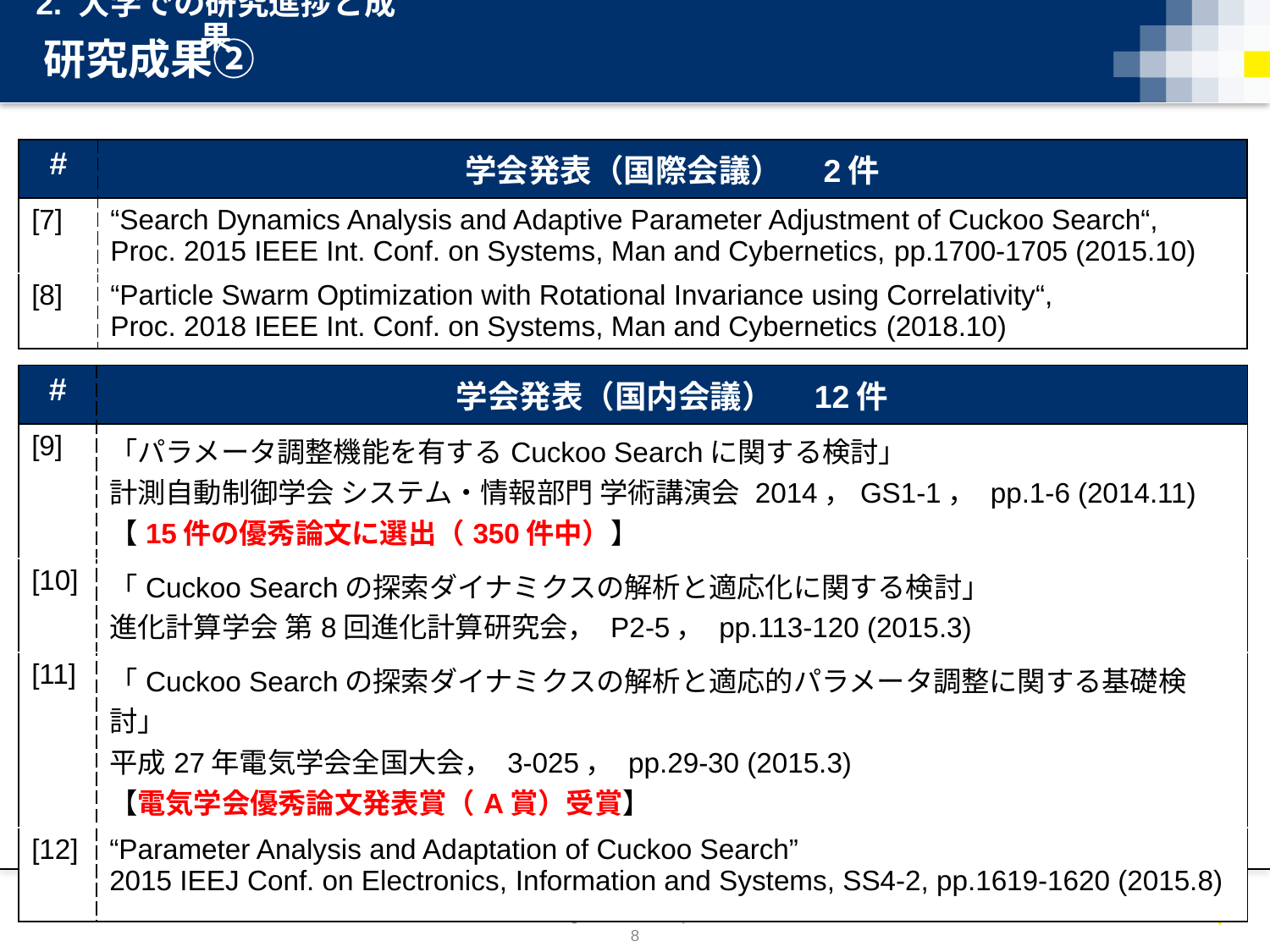

2. 大学での研究進捗と成果
# 研究成果②
| # | 学会発表（国際会議）　2件 |
| --- | --- |
| [7] | “Search Dynamics Analysis and Adaptive Parameter Adjustment of Cuckoo Search“, Proc. 2015 IEEE Int. Conf. on Systems, Man and Cybernetics, pp.1700-1705 (2015.10) |
| [8] | “Particle Swarm Optimization with Rotational Invariance using Correlativity“, Proc. 2018 IEEE Int. Conf. on Systems, Man and Cybernetics (2018.10) |
| # | 学会発表（国内会議）　12件 |
| --- | --- |
| [9] | 「パラメータ調整機能を有するCuckoo Searchに関する検討」 計測自動制御学会 システム・情報部門 学術講演会 2014，GS1-1， pp.1-6 (2014.11) 【15件の優秀論文に選出（350件中）】 |
| [10] | 「Cuckoo Searchの探索ダイナミクスの解析と適応化に関する検討」 進化計算学会 第8回進化計算研究会， P2-5， pp.113-120 (2015.3) |
| [11] | 「Cuckoo Searchの探索ダイナミクスの解析と適応的パラメータ調整に関する基礎検討」 平成27年電気学会全国大会， 3-025， pp.29-30 (2015.3) 【電気学会優秀論文発表賞（A賞）受賞】 |
| [12] | “Parameter Analysis and Adaptation of Cuckoo Search” 2015 IEEJ Conf. on Electronics, Information and Systems, SS4-2, pp.1619-1620 (2015.8) |
8